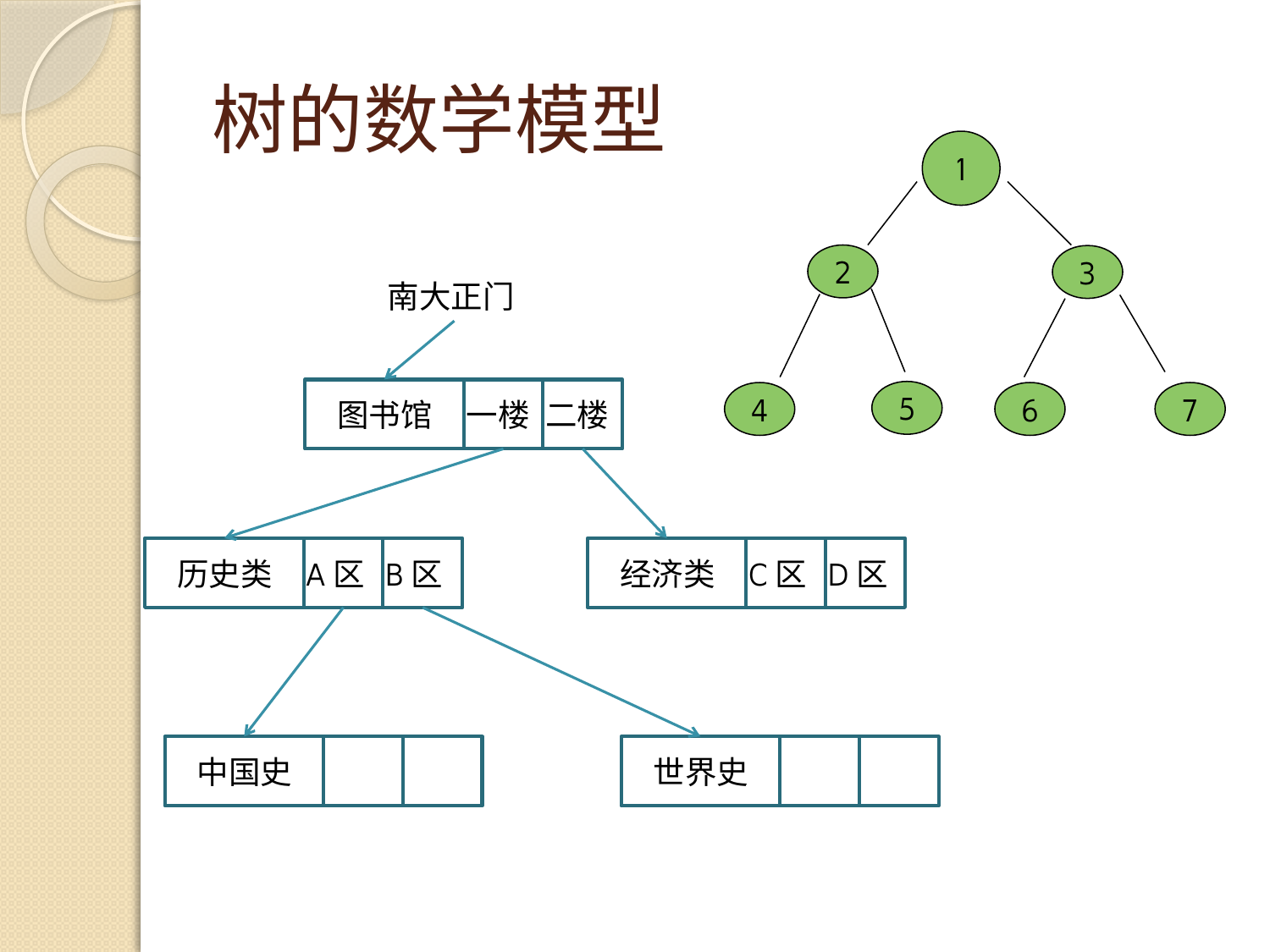

# 树的数学模型
1

2
3
南大正门

5
4
6
7
图书馆
一楼
二楼

历史类
A区
B区
经济类
C区
D区

中国史
世界史